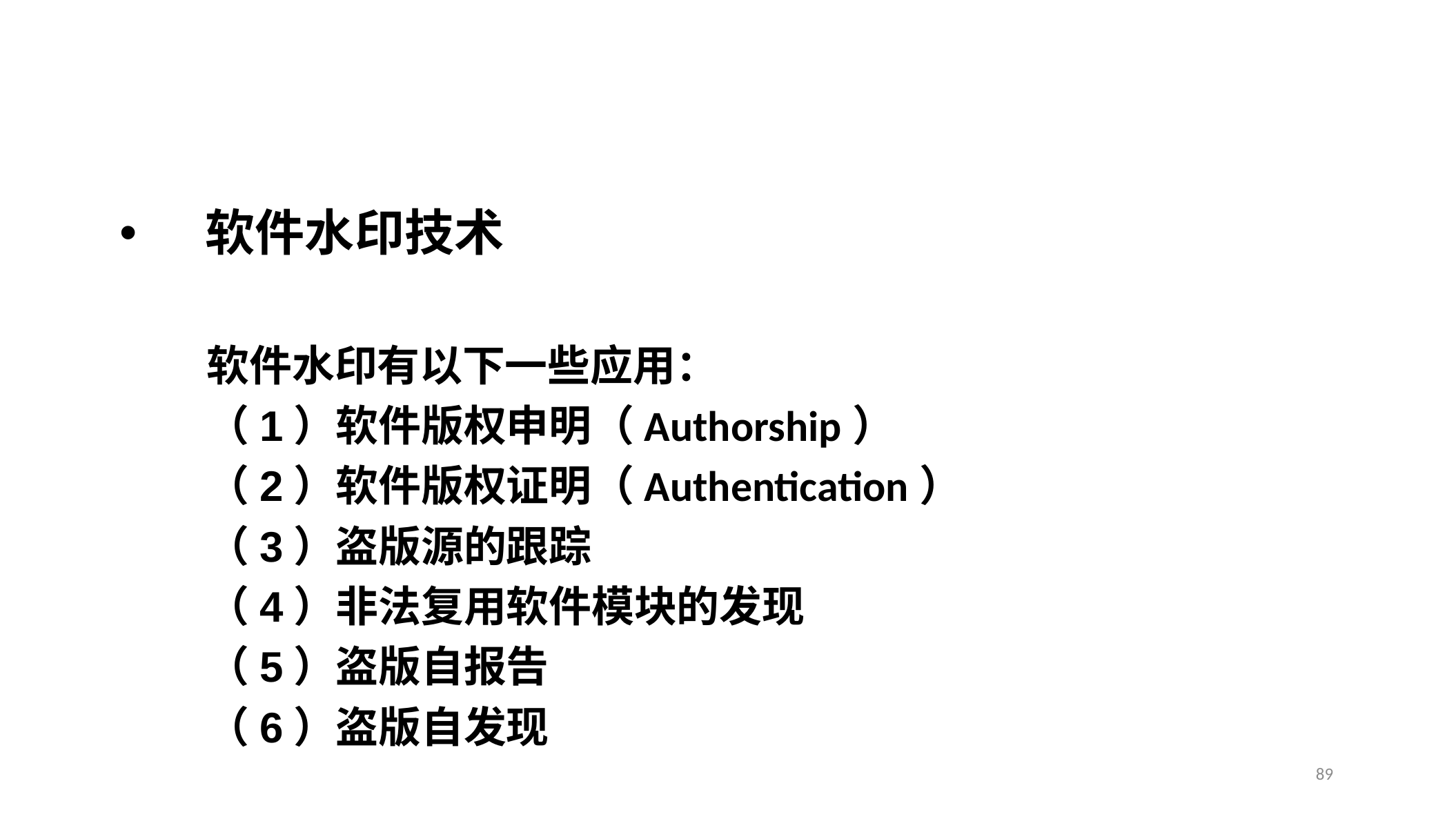

#
软件水印技术

        软件水印有以下一些应用：
        （1）软件版权申明（Authorship）
        （2）软件版权证明（Authentication）
        （3）盗版源的跟踪
        （4）非法复用软件模块的发现
        （5）盗版自报告
        （6）盗版自发现

89